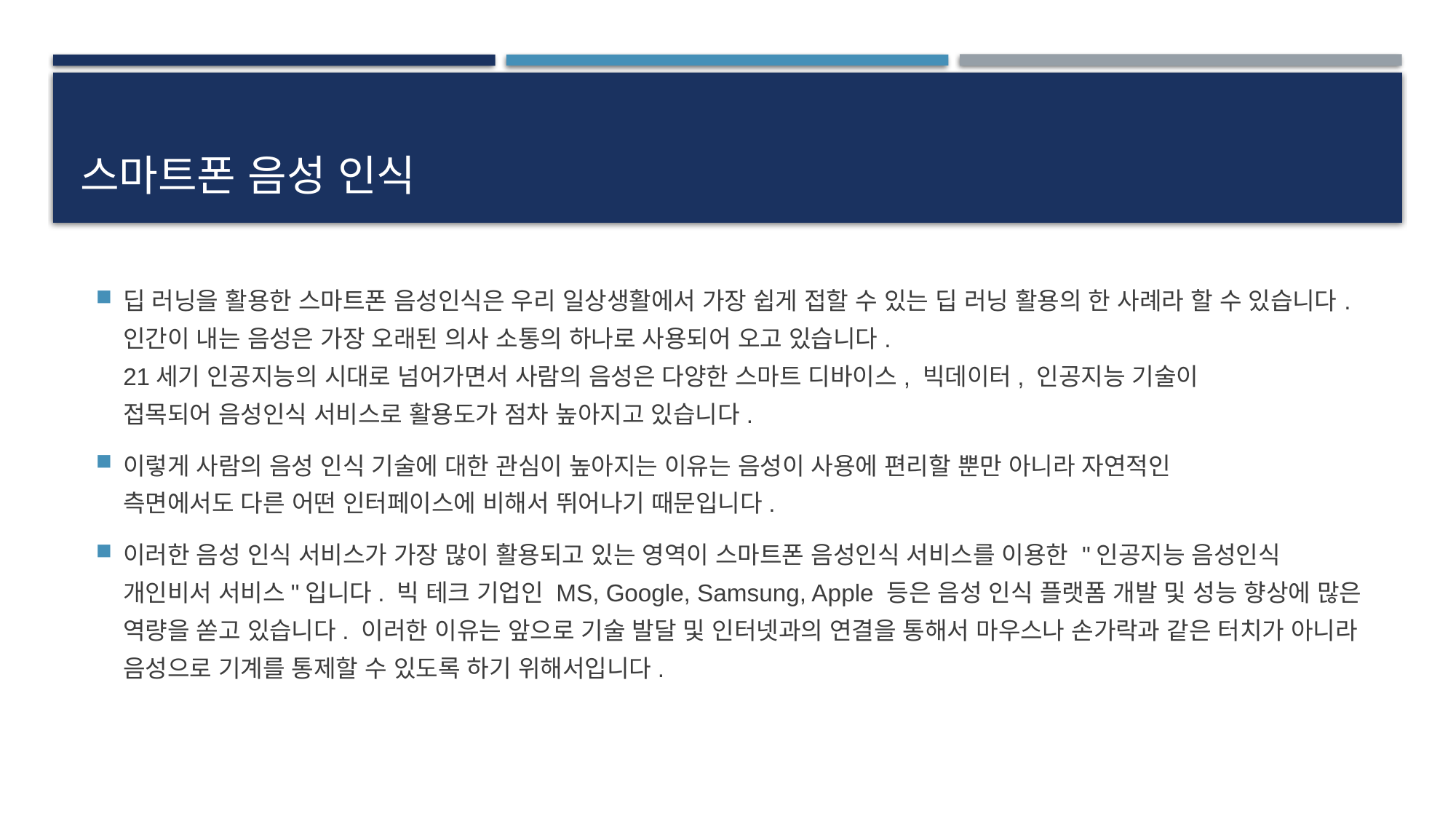

# 스마트폰 음성 인식
딥 러닝을 활용한 스마트폰 음성인식은 우리 일상생활에서 가장 쉽게 접할 수 있는 딥 러닝 활용의 한 사례라 할 수 있습니다.
인간이 내는 음성은 가장 오래된 의사 소통의 하나로 사용되어 오고 있습니다.
21세기 인공지능의 시대로 넘어가면서 사람의 음성은 다양한 스마트 디바이스, 빅데이터, 인공지능 기술이
접목되어 음성인식 서비스로 활용도가 점차 높아지고 있습니다.
이렇게 사람의 음성 인식 기술에 대한 관심이 높아지는 이유는 음성이 사용에 편리할 뿐만 아니라 자연적인
측면에서도 다른 어떤 인터페이스에 비해서 뛰어나기 때문입니다.
이러한 음성 인식 서비스가 가장 많이 활용되고 있는 영역이 스마트폰 음성인식 서비스를 이용한 "인공지능 음성인식 개인비서 서비스"입니다. 빅 테크 기업인 MS, Google, Samsung, Apple 등은 음성 인식 플랫폼 개발 및 성능 향상에 많은 역량을 쏟고 있습니다. 이러한 이유는 앞으로 기술 발달 및 인터넷과의 연결을 통해서 마우스나 손가락과 같은 터치가 아니라 음성으로 기계를 통제할 수 있도록 하기 위해서입니다.